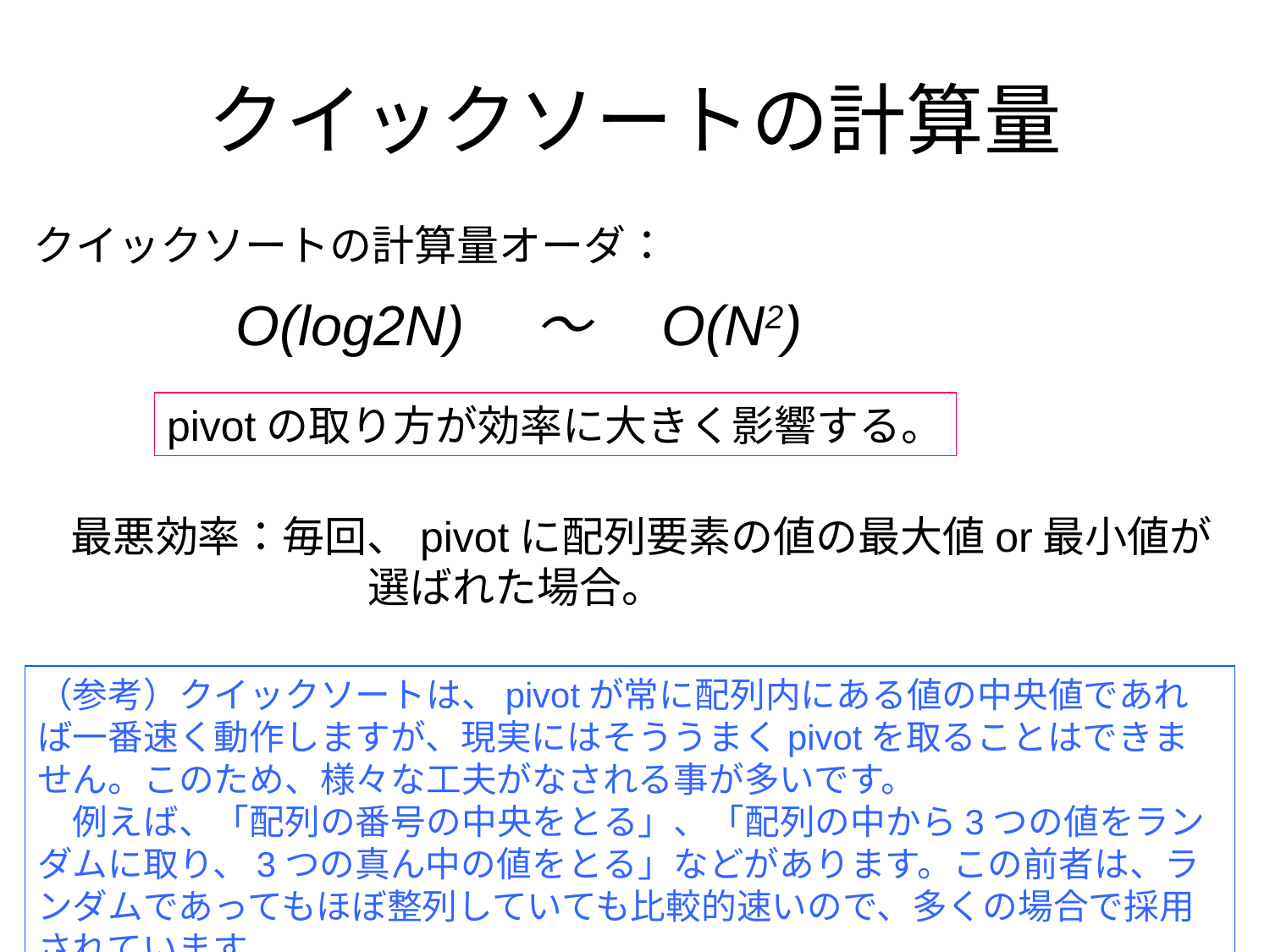

# クイックソートの計算量
クイックソートの計算量オーダ：
O(log2N)　～　O(N2)
pivotの取り方が効率に大きく影響する。
最悪効率：毎回、pivotに配列要素の値の最大値or最小値が
　　　　　　　選ばれた場合。
（参考）クイックソートは、pivotが常に配列内にある値の中央値であれば一番速く動作しますが、現実にはそううまくpivotを取ることはできません。このため、様々な工夫がなされる事が多いです。
　例えば、「配列の番号の中央をとる」、「配列の中から3つの値をランダムに取り、3つの真ん中の値をとる」などがあります。この前者は、ランダムであってもほぼ整列していても比較的速いので、多くの場合で採用されています。